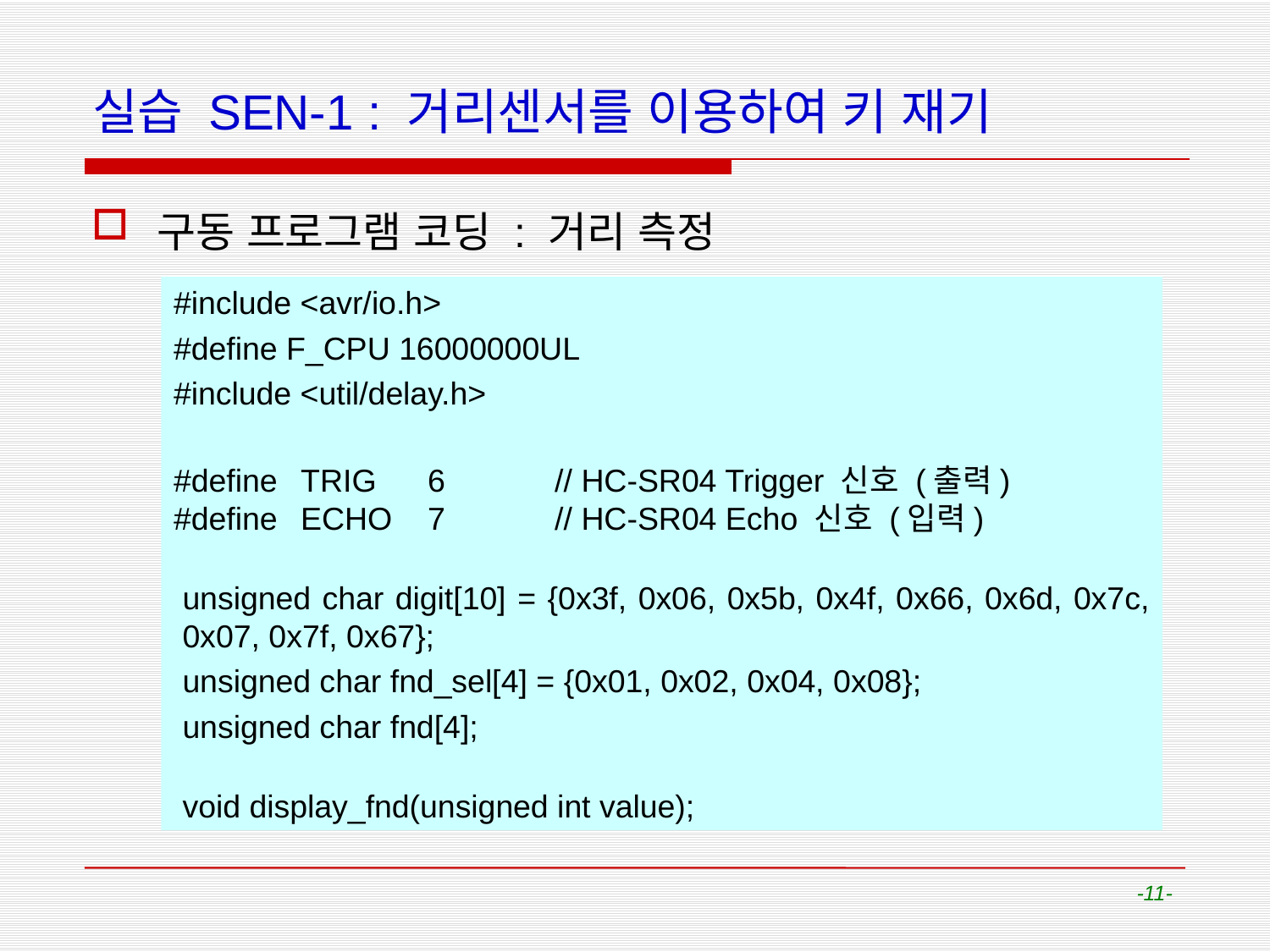

# 실습 SEN-1 : 거리센서를 이용하여 키 재기
구동 프로그램 코딩 : 거리 측정
#include <avr/io.h>
#define F_CPU 16000000UL
#include <util/delay.h>

#define	TRIG	6	// HC-SR04 Trigger 신호 (출력)
#define	ECHO	7	// HC-SR04 Echo 신호 (입력)

unsigned char digit[10] = {0x3f, 0x06, 0x5b, 0x4f, 0x66, 0x6d, 0x7c, 0x07, 0x7f, 0x67};
unsigned char fnd_sel[4] = {0x01, 0x02, 0x04, 0x08};
unsigned char fnd[4];

void display_fnd(unsigned int value);
-11-